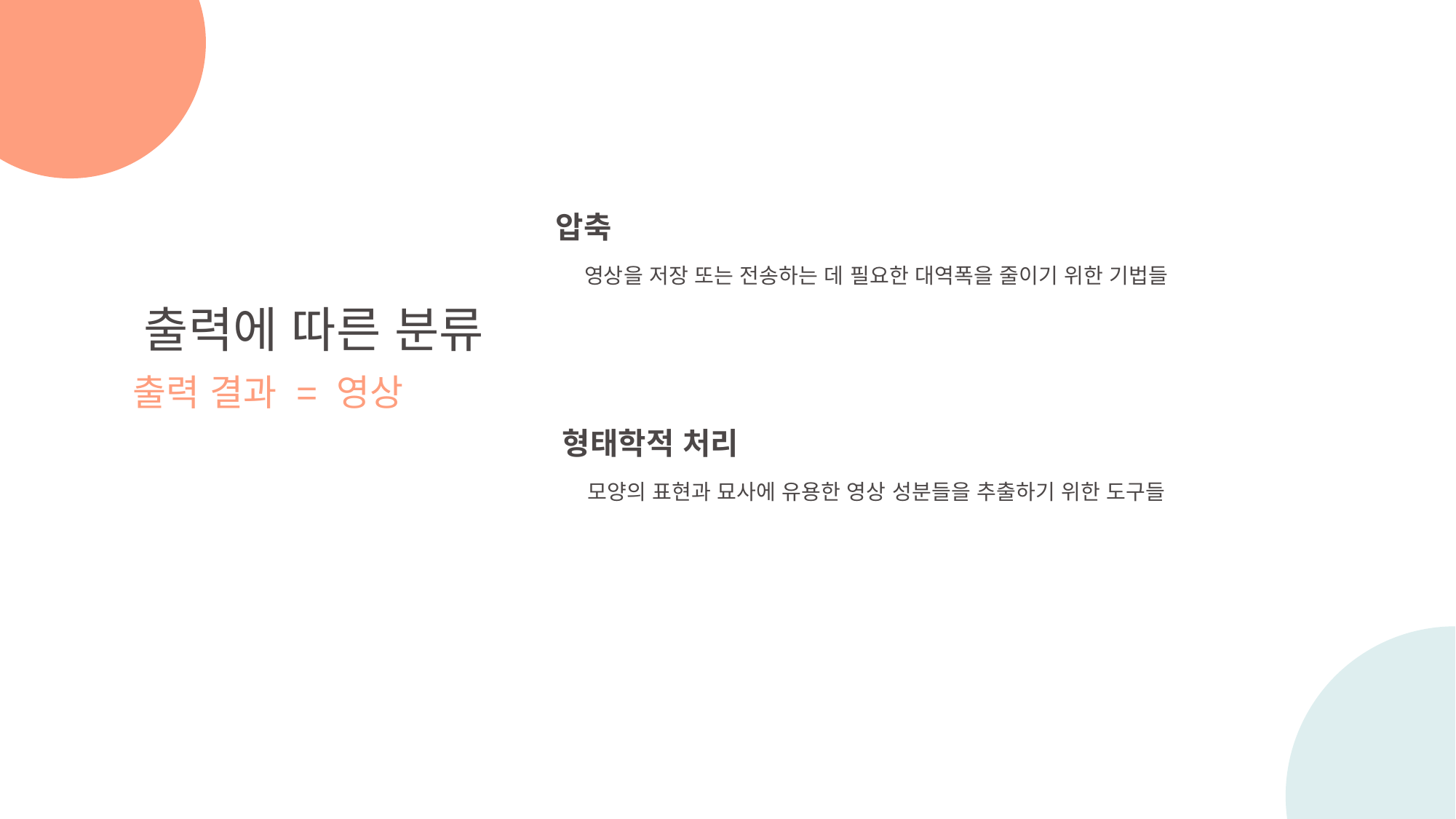

압축
영상을 저장 또는 전송하는 데 필요한 대역폭을 줄이기 위한 기법들
출력에 따른 분류
출력 결과 = 영상
형태학적 처리
모양의 표현과 묘사에 유용한 영상 성분들을 추출하기 위한 도구들